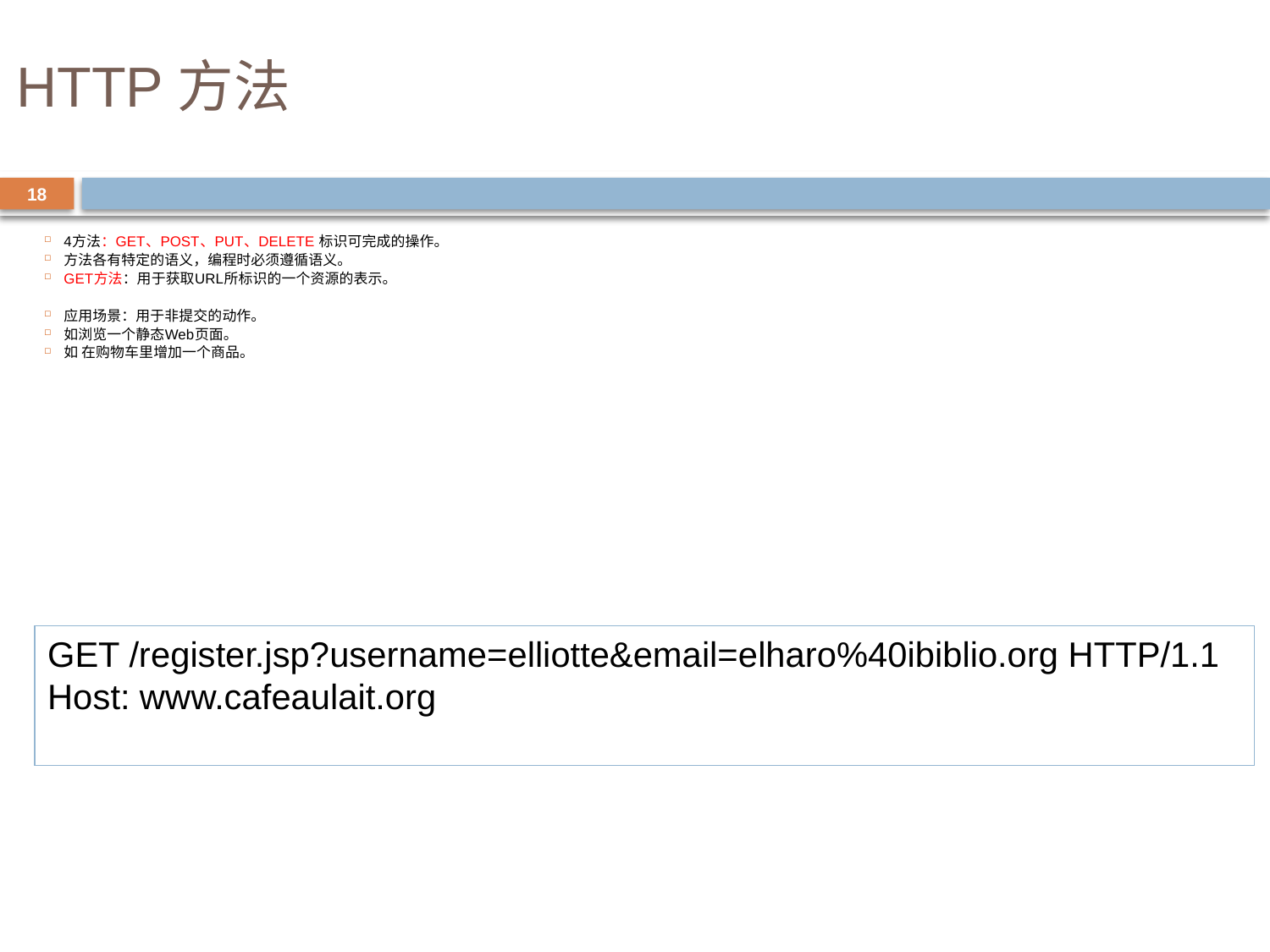

# HTTP方法
18
4方法：GET、POST、PUT、DELETE 标识可完成的操作。
方法各有特定的语义，编程时必须遵循语义。
GET方法：用于获取URL所标识的一个资源的表示。

应用场景：用于非提交的动作。
如浏览一个静态Web页面。
如 在购物车里增加一个商品。

GET /register.jsp?username=elliotte&email=elharo%40ibiblio.org HTTP/1.1
Host: www.cafeaulait.org